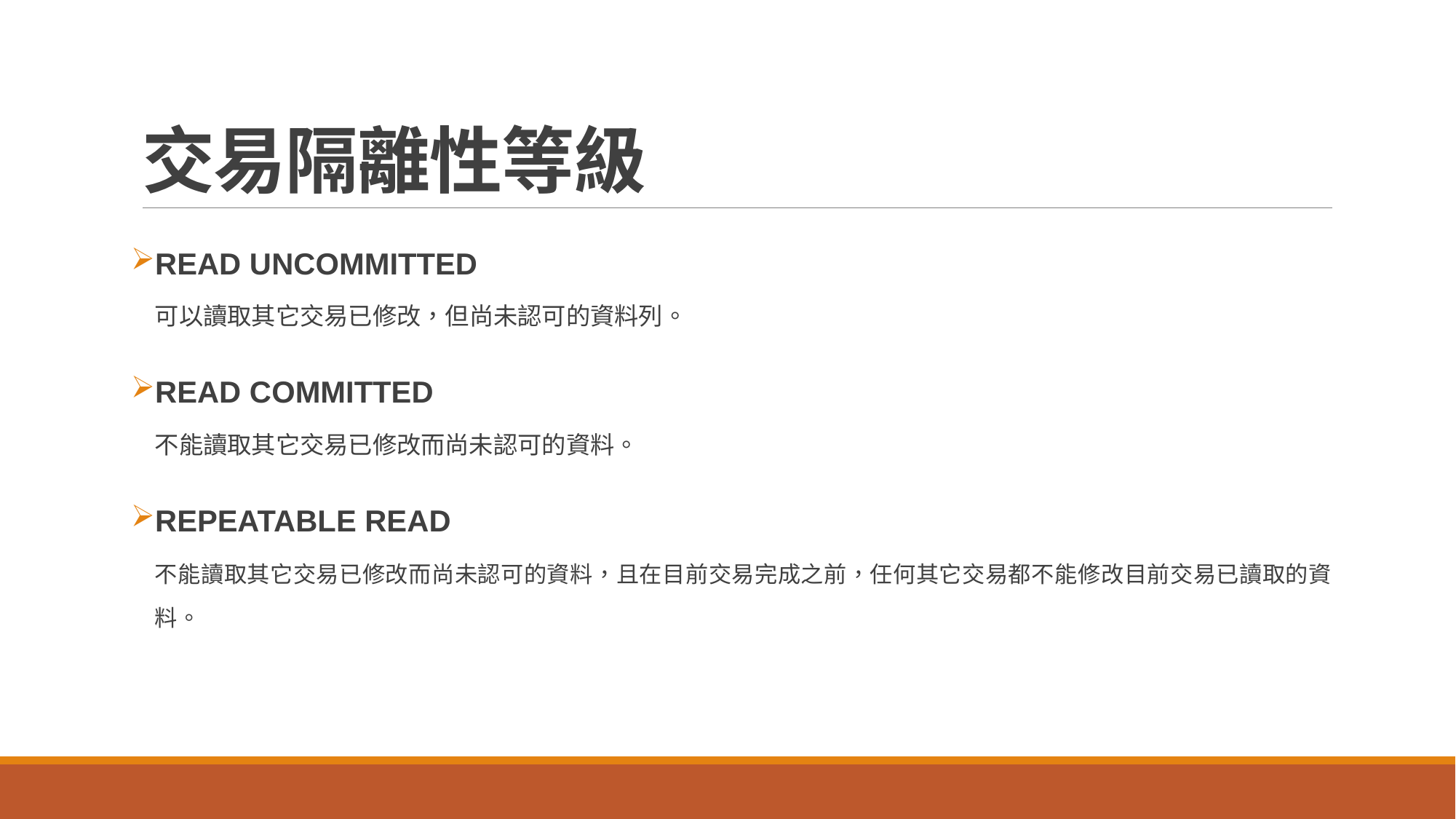

# 交易隔離性等級
READ UNCOMMITTED
可以讀取其它交易已修改，但尚未認可的資料列。
READ COMMITTED
不能讀取其它交易已修改而尚未認可的資料。
REPEATABLE READ
不能讀取其它交易已修改而尚未認可的資料，且在目前交易完成之前，任何其它交易都不能修改目前交易已讀取的資料。